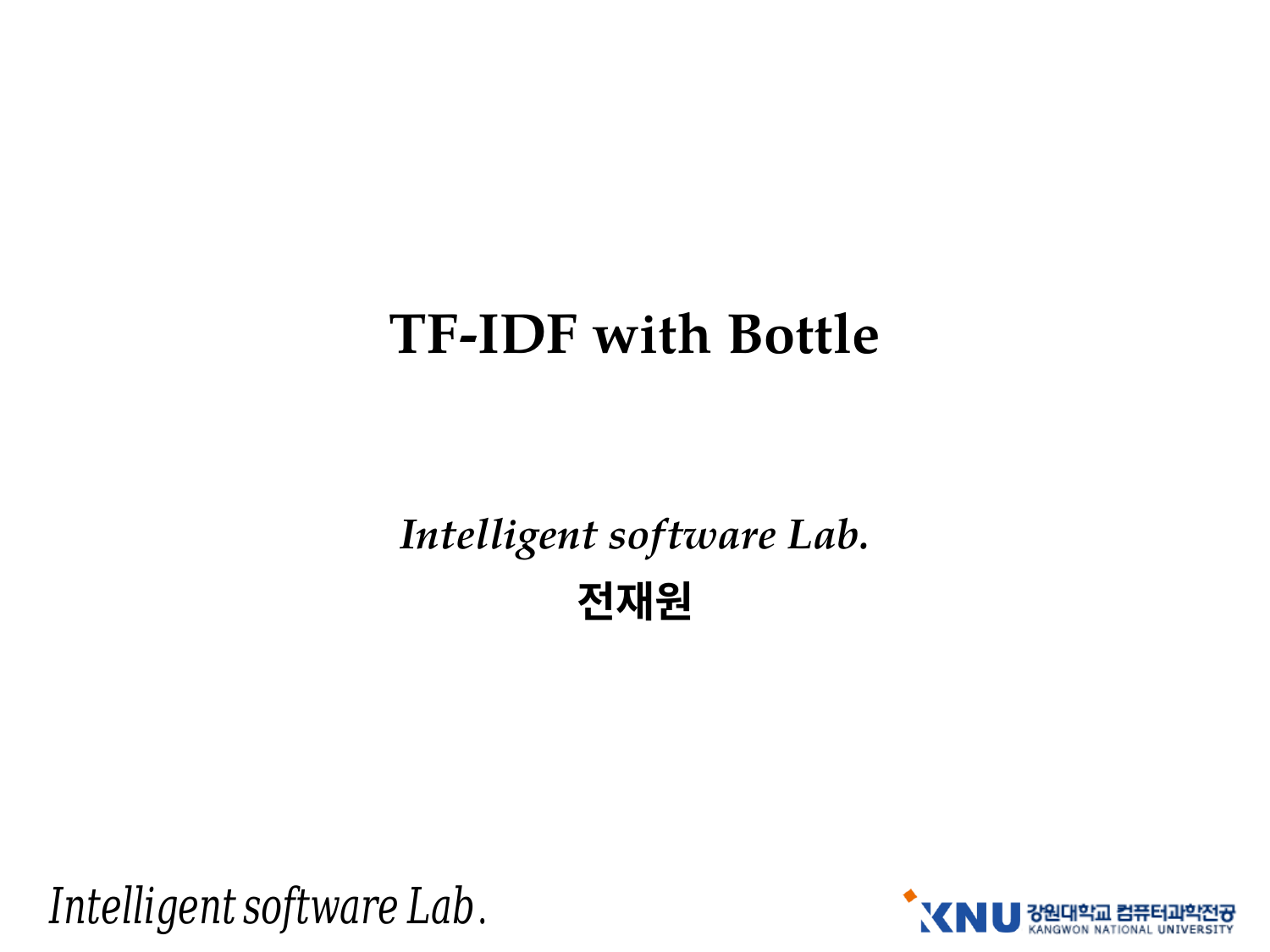

# TF-IDF with Bottle
Intelligent software Lab.
전재원